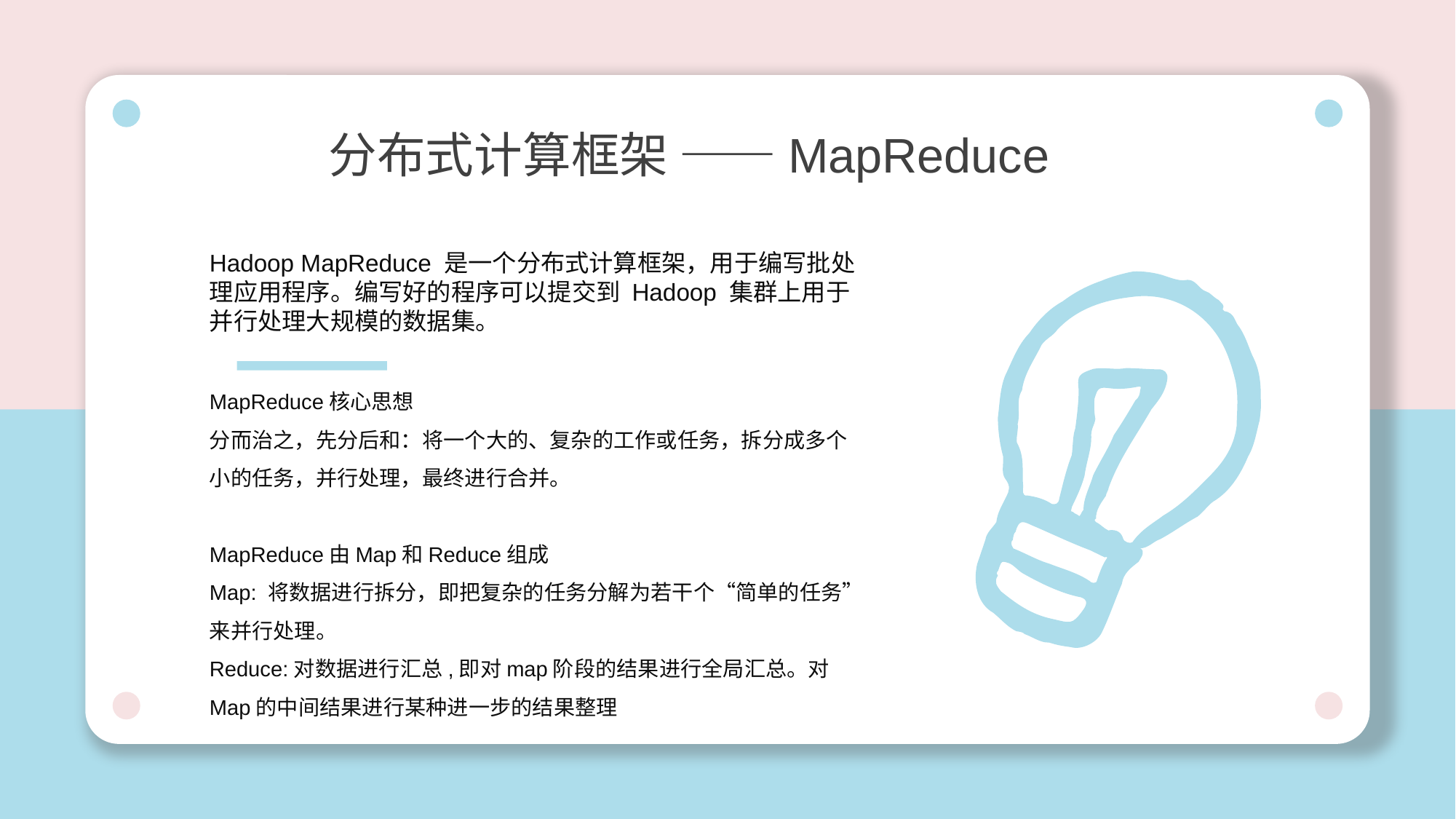

分布式计算框架 ——MapReduce
Hadoop MapReduce 是一个分布式计算框架，用于编写批处理应用程序。编写好的程序可以提交到 Hadoop 集群上用于并行处理大规模的数据集。

MapReduce核心思想
分而治之，先分后和：将一个大的、复杂的工作或任务，拆分成多个小的任务，并行处理，最终进行合并。

MapReduce由Map和Reduce组成
Map: 将数据进行拆分，即把复杂的任务分解为若干个“简单的任务”来并行处理。
Reduce:对数据进行汇总,即对map阶段的结果进行全局汇总。对Map的中间结果进行某种进一步的结果整理